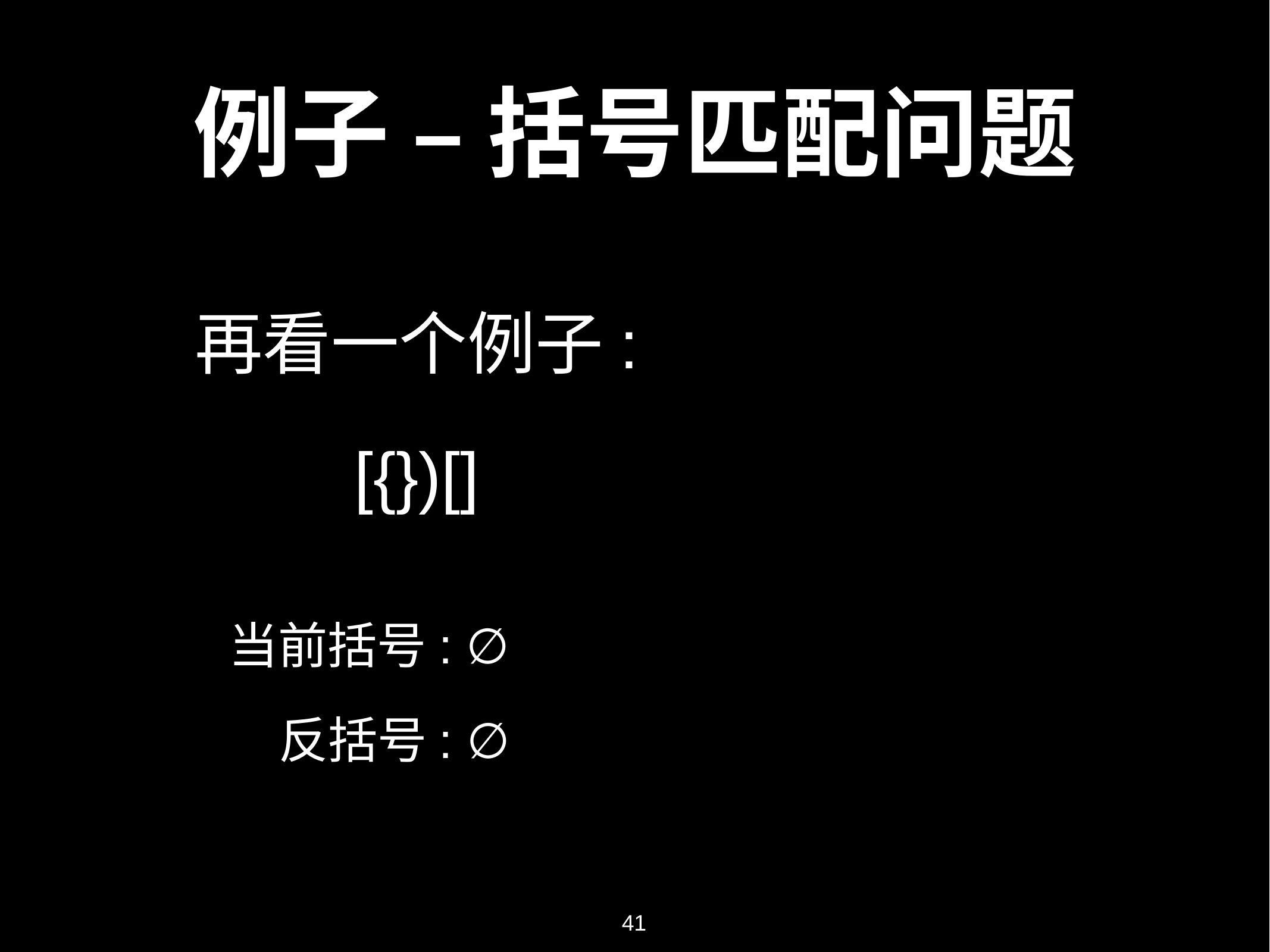

# 例子 – 括号匹配问题
再看一个例子:
[{})[]
当前括号: ∅
反括号: ∅
41